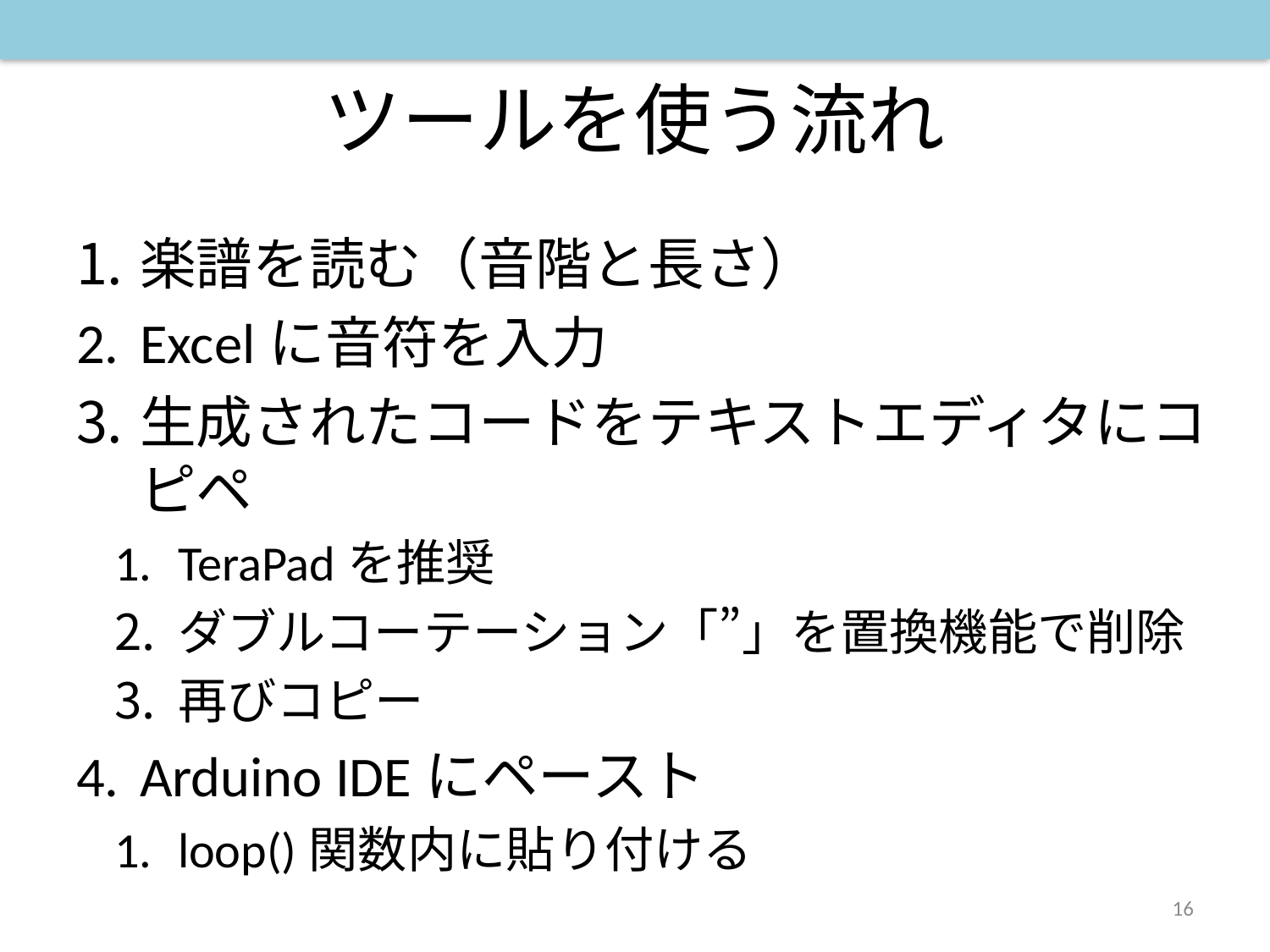

# ツールを使う流れ
楽譜を読む（音階と長さ）
Excelに音符を入力
生成されたコードをテキストエディタにコピペ
TeraPadを推奨
ダブルコーテーション「”」を置換機能で削除
再びコピー
Arduino IDEにペースト
loop()関数内に貼り付ける
16